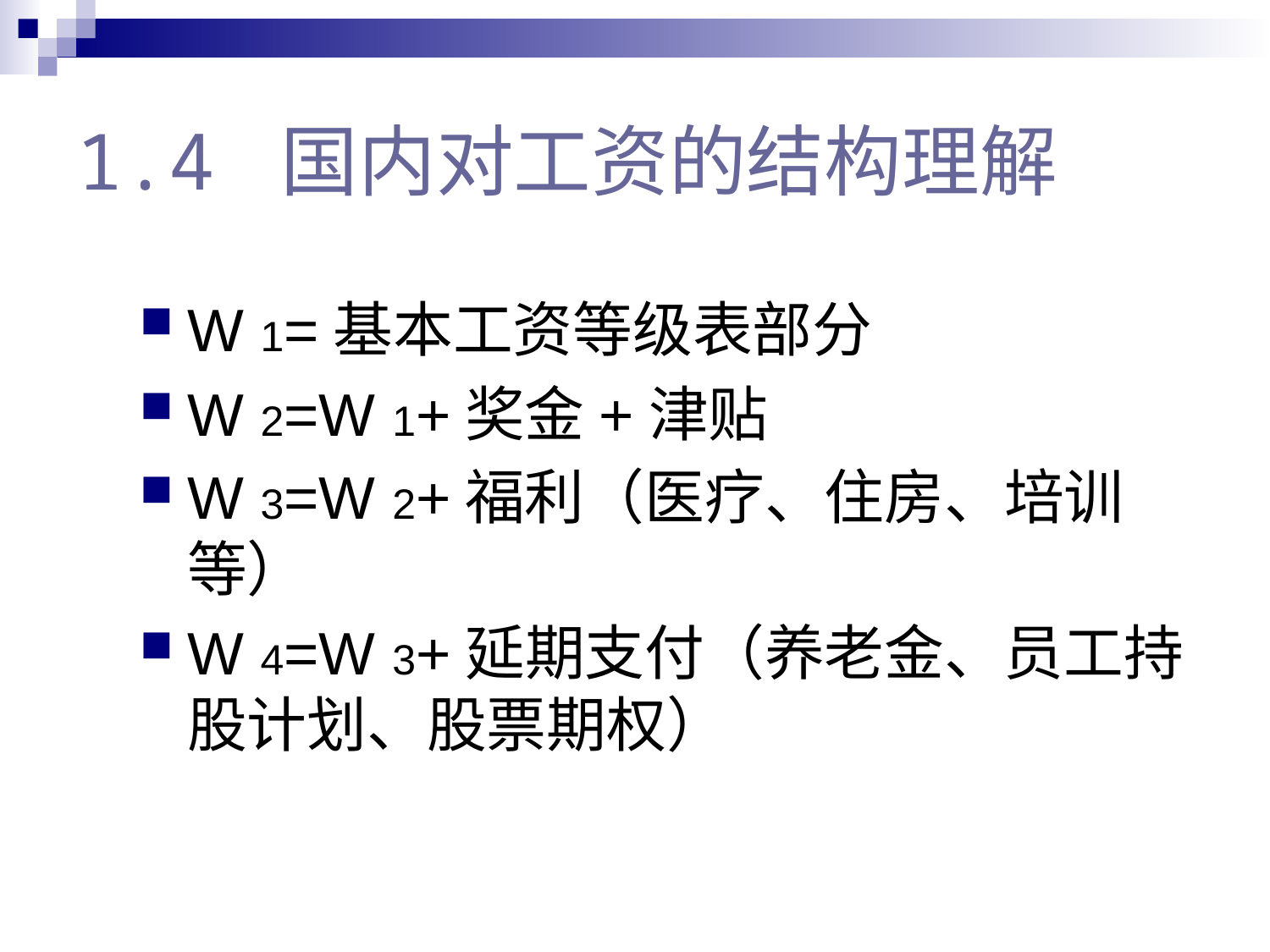

# 1.4 国内对工资的结构理解
W 1=基本工资等级表部分
W 2=W 1+奖金+津贴
W 3=W 2+福利（医疗、住房、培训等）
W 4=W 3+延期支付（养老金、员工持股计划、股票期权）

18